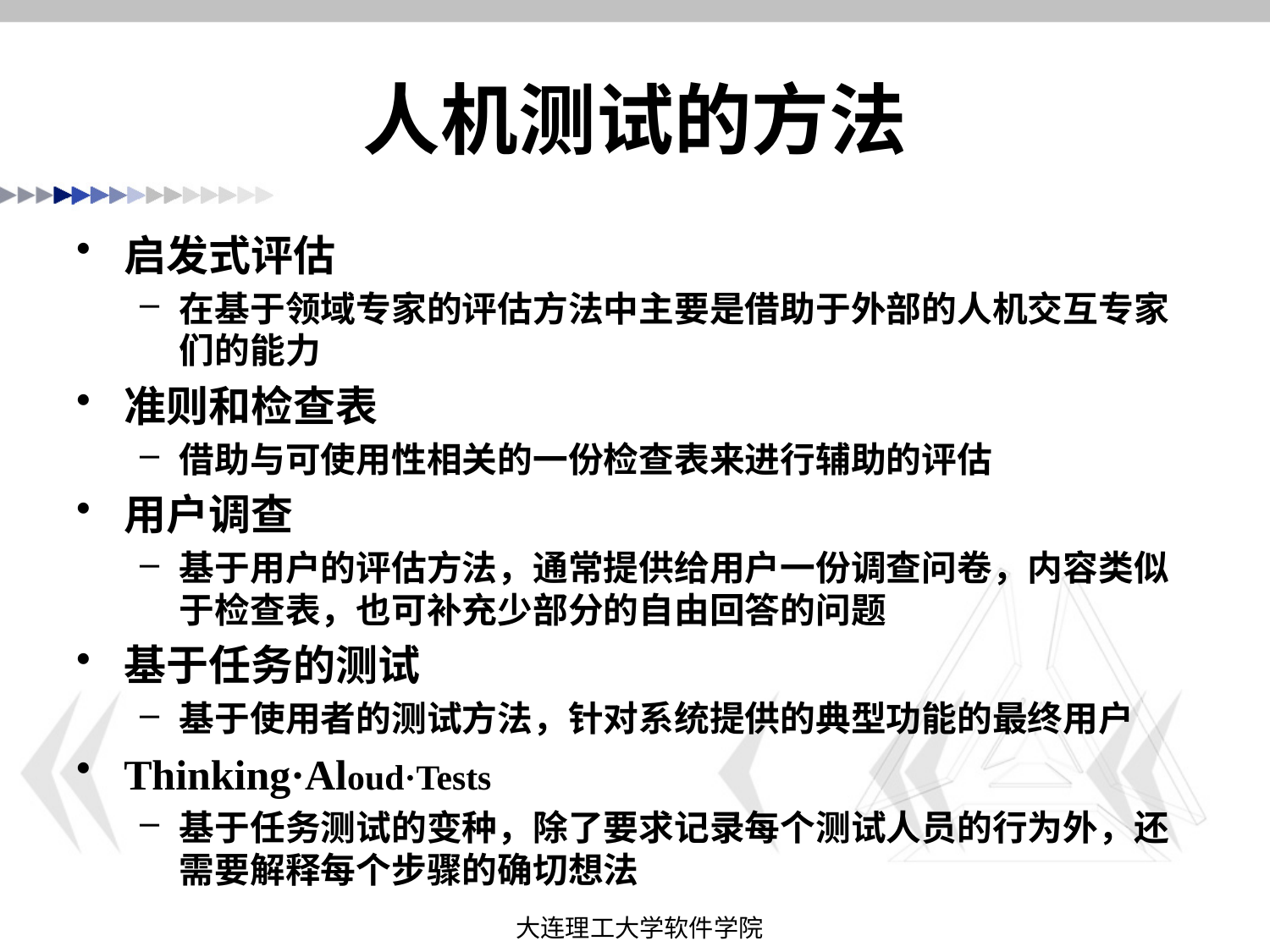

# 人机测试的方法
启发式评估
在基于领域专家的评估方法中主要是借助于外部的人机交互专家们的能力
准则和检查表
借助与可使用性相关的一份检查表来进行辅助的评估
用户调查
基于用户的评估方法，通常提供给用户一份调查问卷，内容类似于检查表，也可补充少部分的自由回答的问题
基于任务的测试
基于使用者的测试方法，针对系统提供的典型功能的最终用户
Thinking·Aloud·Tests
基于任务测试的变种，除了要求记录每个测试人员的行为外，还需要解释每个步骤的确切想法

大连理工大学软件学院
21